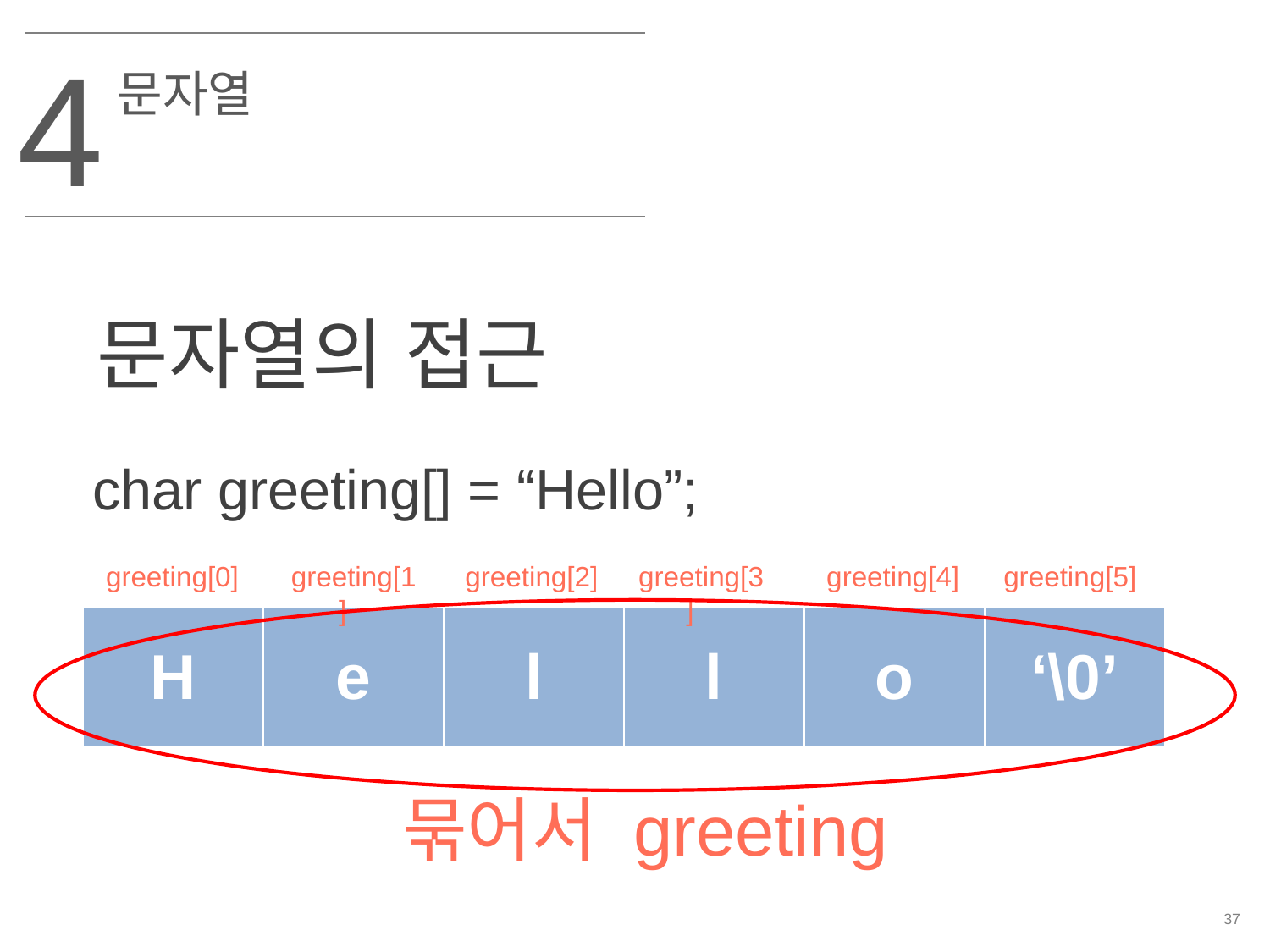

4
문자열
문자열의 접근
char greeting[] = “Hello”;
greeting[0]
greeting[1]
greeting[2]
greeting[3]
greeting[4]
greeting[5]

| H | e | l | l | o | ‘\0’ |
| --- | --- | --- | --- | --- | --- |
묶어서 greeting